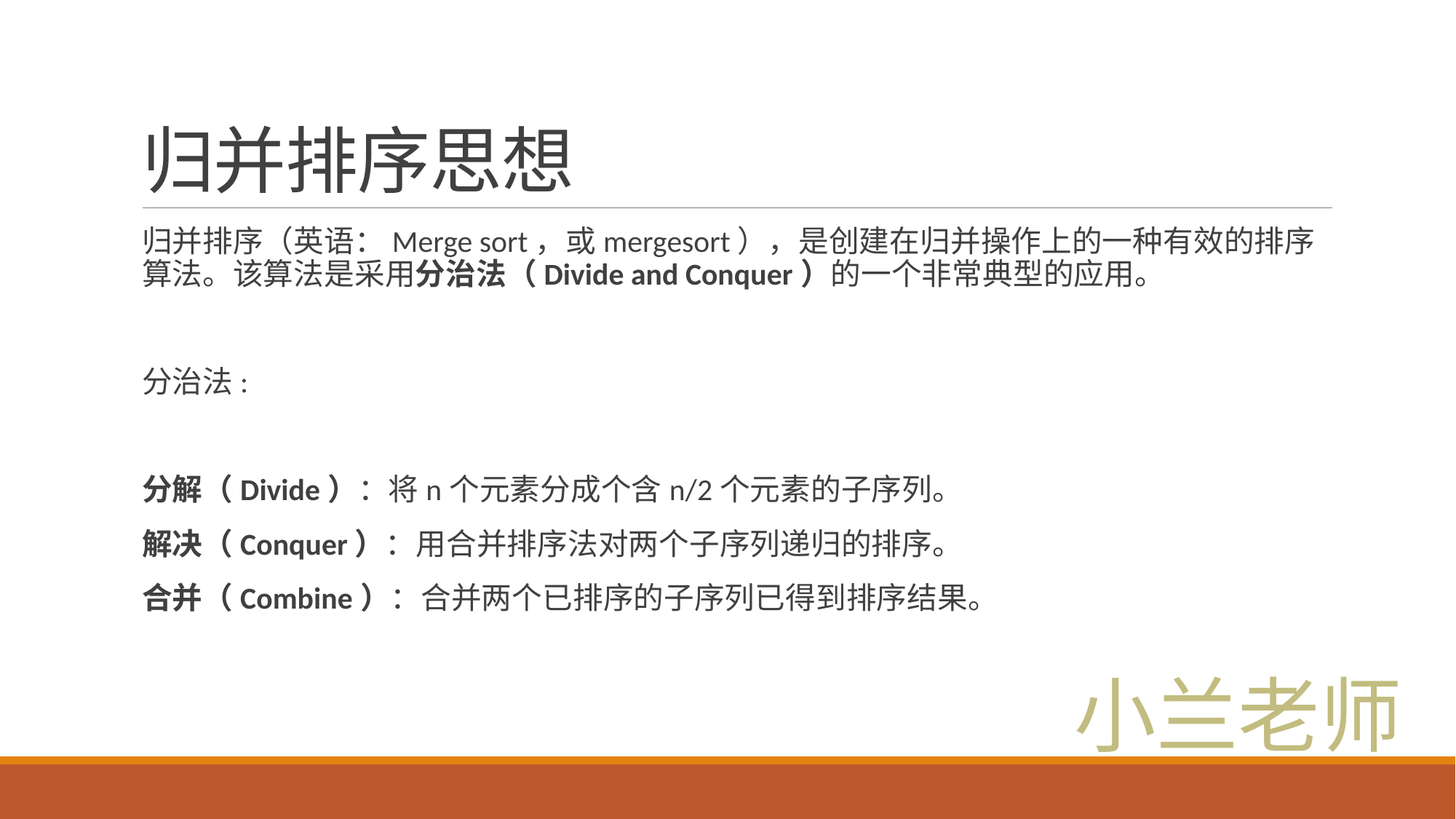

# 归并排序思想
归并排序（英语：Merge sort，或mergesort），是创建在归并操作上的一种有效的排序算法。该算法是采用分治法（Divide and Conquer）的一个非常典型的应用。

分治法:

分解（Divide）：将n个元素分成个含n/2个元素的子序列。
解决（Conquer）：用合并排序法对两个子序列递归的排序。
合并（Combine）：合并两个已排序的子序列已得到排序结果。